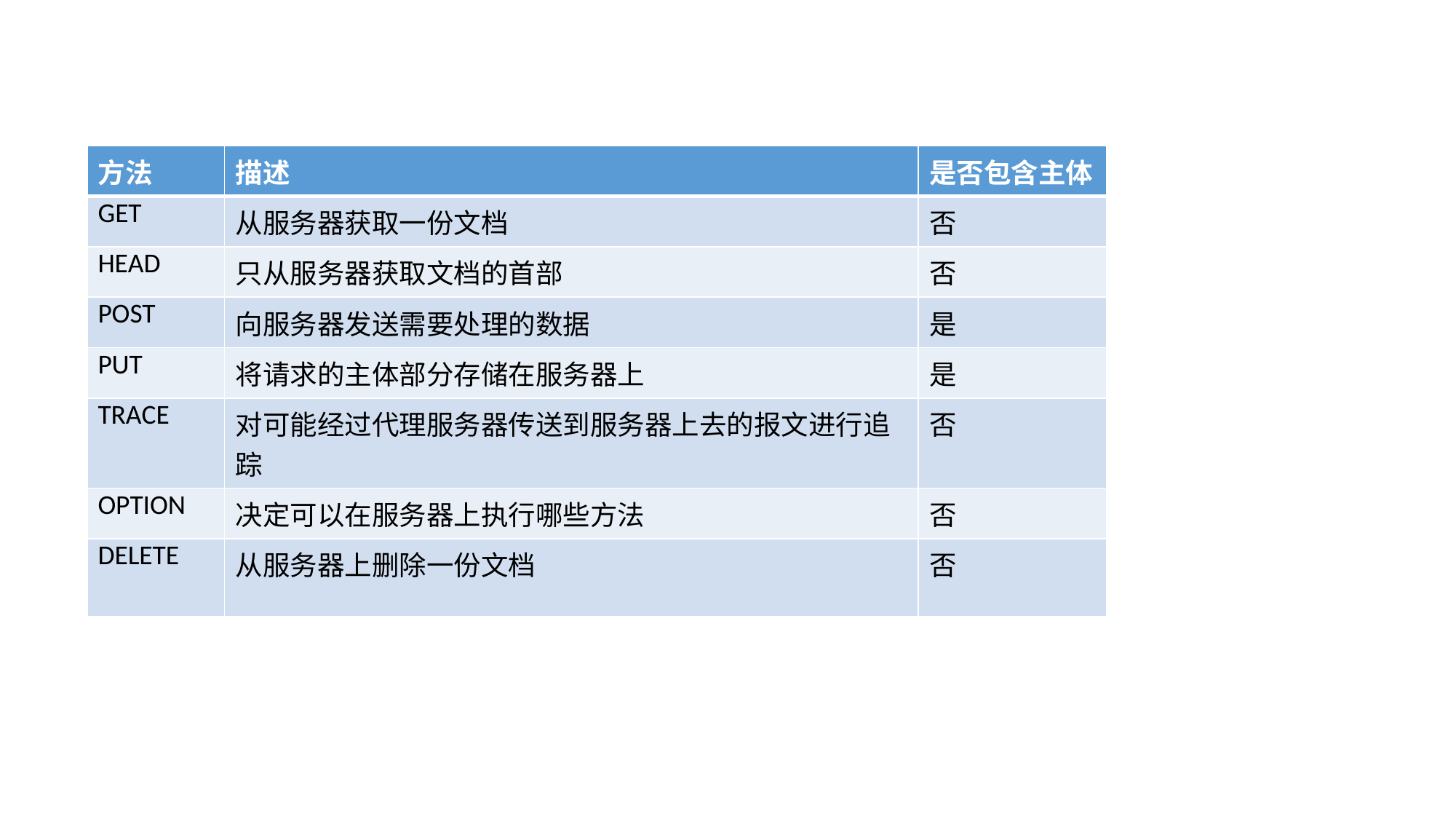

| 方法 | 描述 | 是否包含主体 |
| --- | --- | --- |
| GET | 从服务器获取一份文档 | 否 |
| HEAD | 只从服务器获取文档的首部 | 否 |
| POST | 向服务器发送需要处理的数据 | 是 |
| PUT | 将请求的主体部分存储在服务器上 | 是 |
| TRACE | 对可能经过代理服务器传送到服务器上去的报文进行追踪 | 否 |
| OPTION | 决定可以在服务器上执行哪些方法 | 否 |
| DELETE | 从服务器上删除一份文档 | 否 |